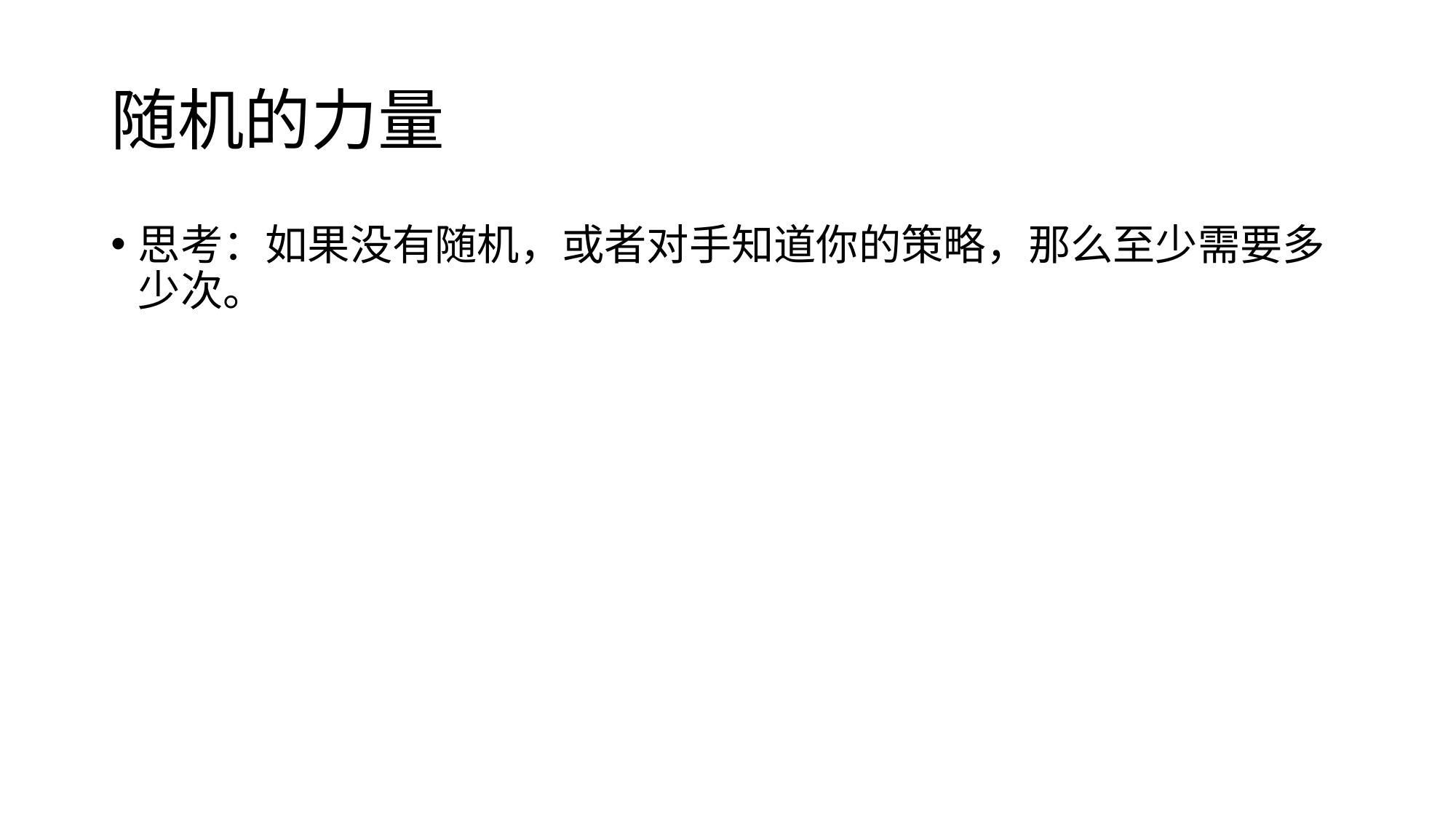

# 随机的力量
思考：如果没有随机，或者对手知道你的策略，那么至少需要多少次。